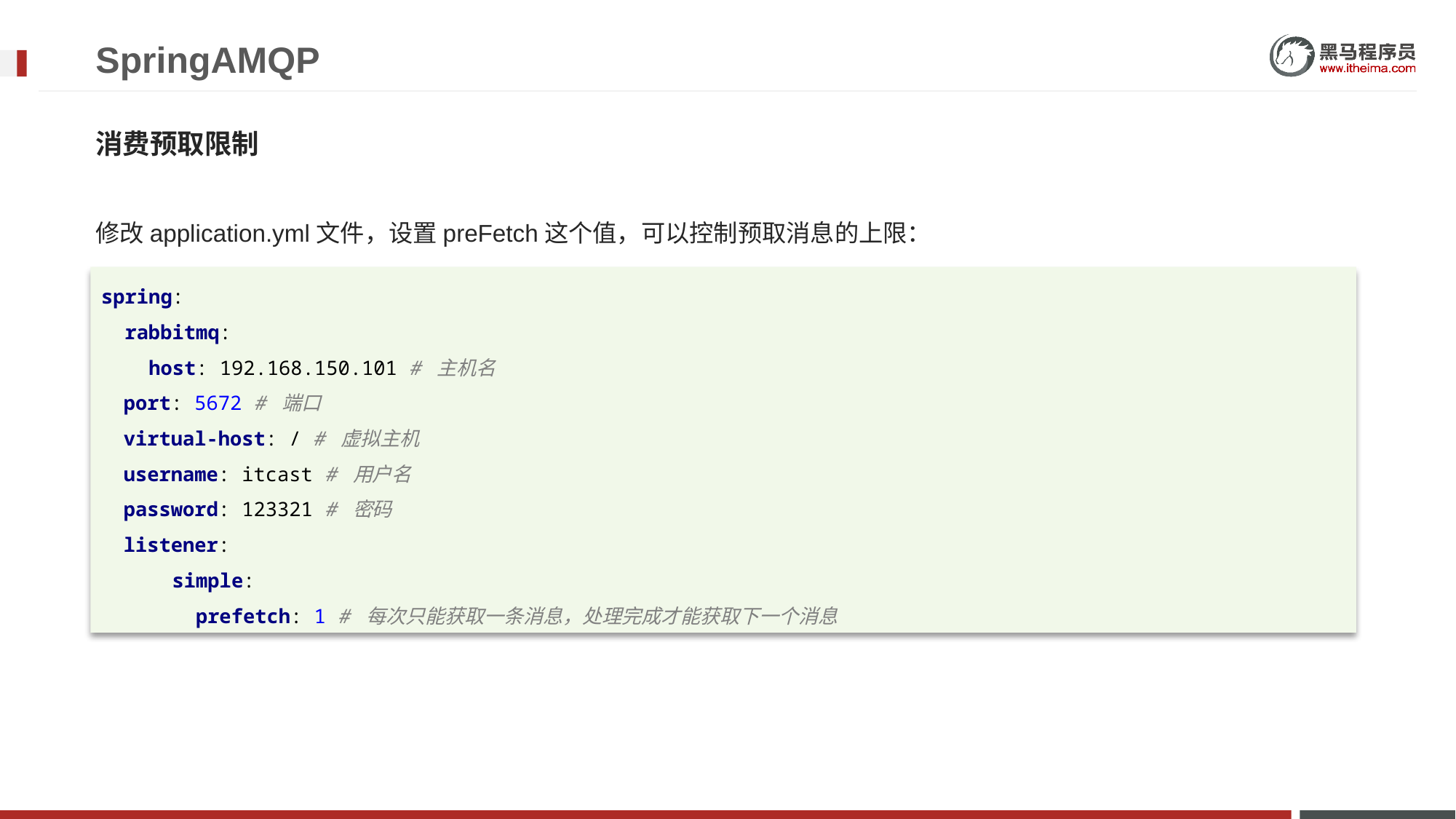

# SpringAMQP
消费预取限制
修改application.yml文件，设置preFetch这个值，可以控制预取消息的上限：
spring:
  rabbitmq:
    host: 192.168.150.101 # 主机名
    port: 5672 # 端口
    virtual-host: / # 虚拟主机
    username: itcast # 用户名
    password: 123321 # 密码
    listener:
      simple:
        prefetch: 1 # 每次只能获取一条消息，处理完成才能获取下一个消息